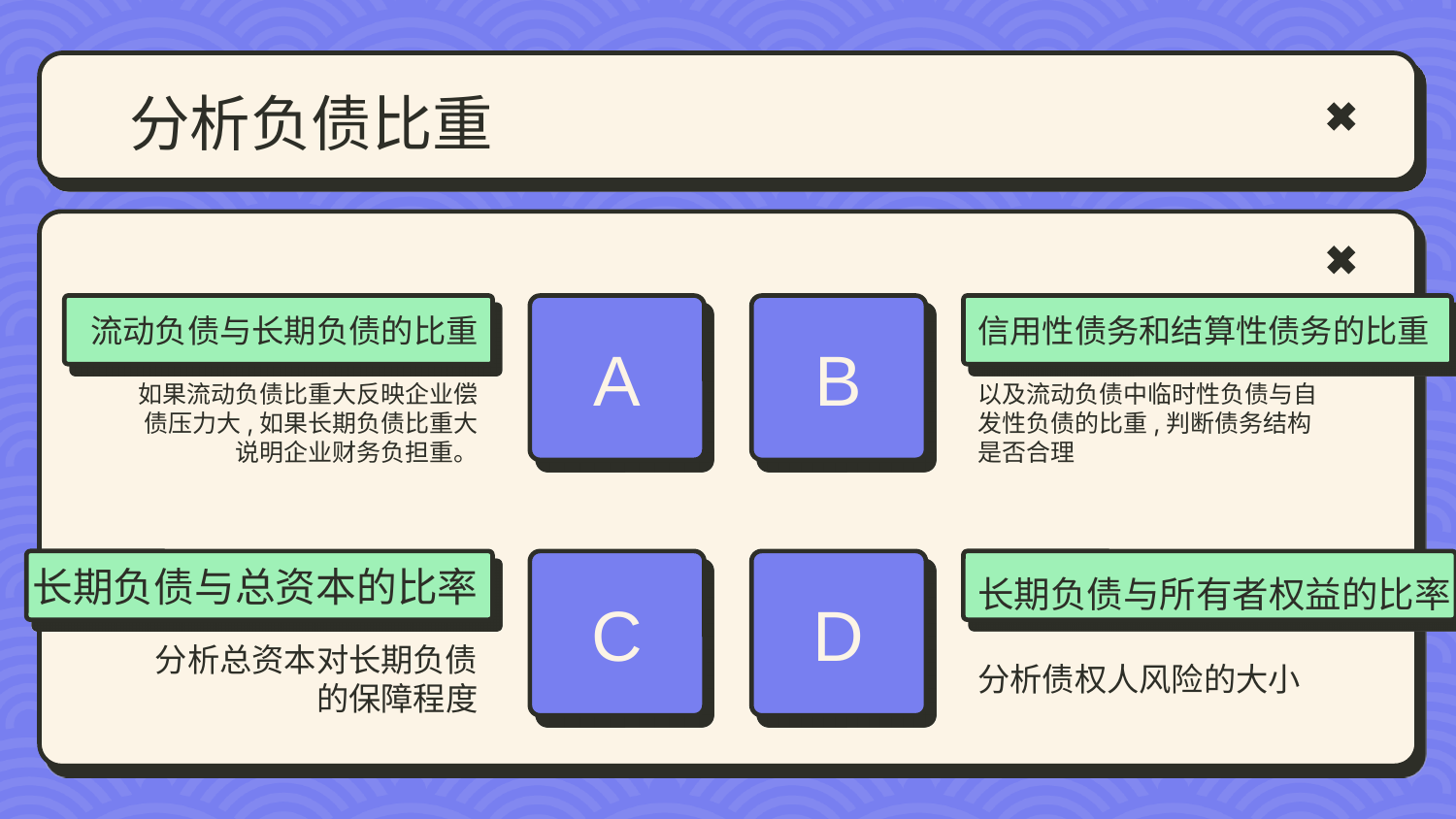

# 分析负债比重

A
B

流动负债与长期负债的比重
信用性债务和结算性债务的比重
如果流动负债比重大反映企业偿债压力大,如果长期负债比重大说明企业财务负担重。
以及流动负债中临时性负债与自发性负债的比重,判断债务结构是否合理

C
D

长期负债与所有者权益的比率
长期负债与总资本的比率
分析总资本对长期负债的保障程度
分析债权人风险的大小